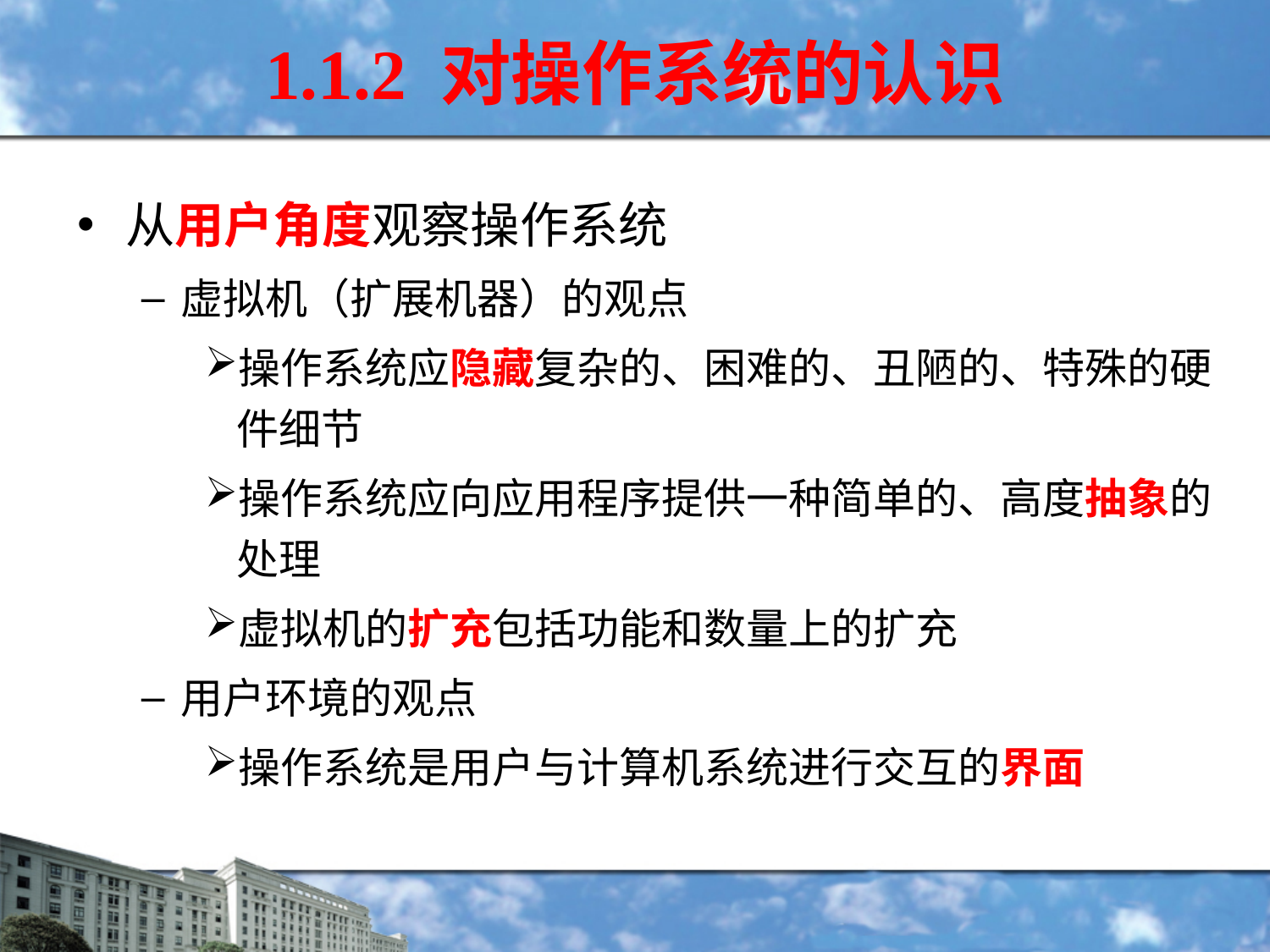

# 1.1.2 对操作系统的认识
从用户角度观察操作系统
虚拟机（扩展机器）的观点
操作系统应隐藏复杂的、困难的、丑陋的、特殊的硬件细节
操作系统应向应用程序提供一种简单的、高度抽象的处理
虚拟机的扩充包括功能和数量上的扩充
用户环境的观点
操作系统是用户与计算机系统进行交互的界面